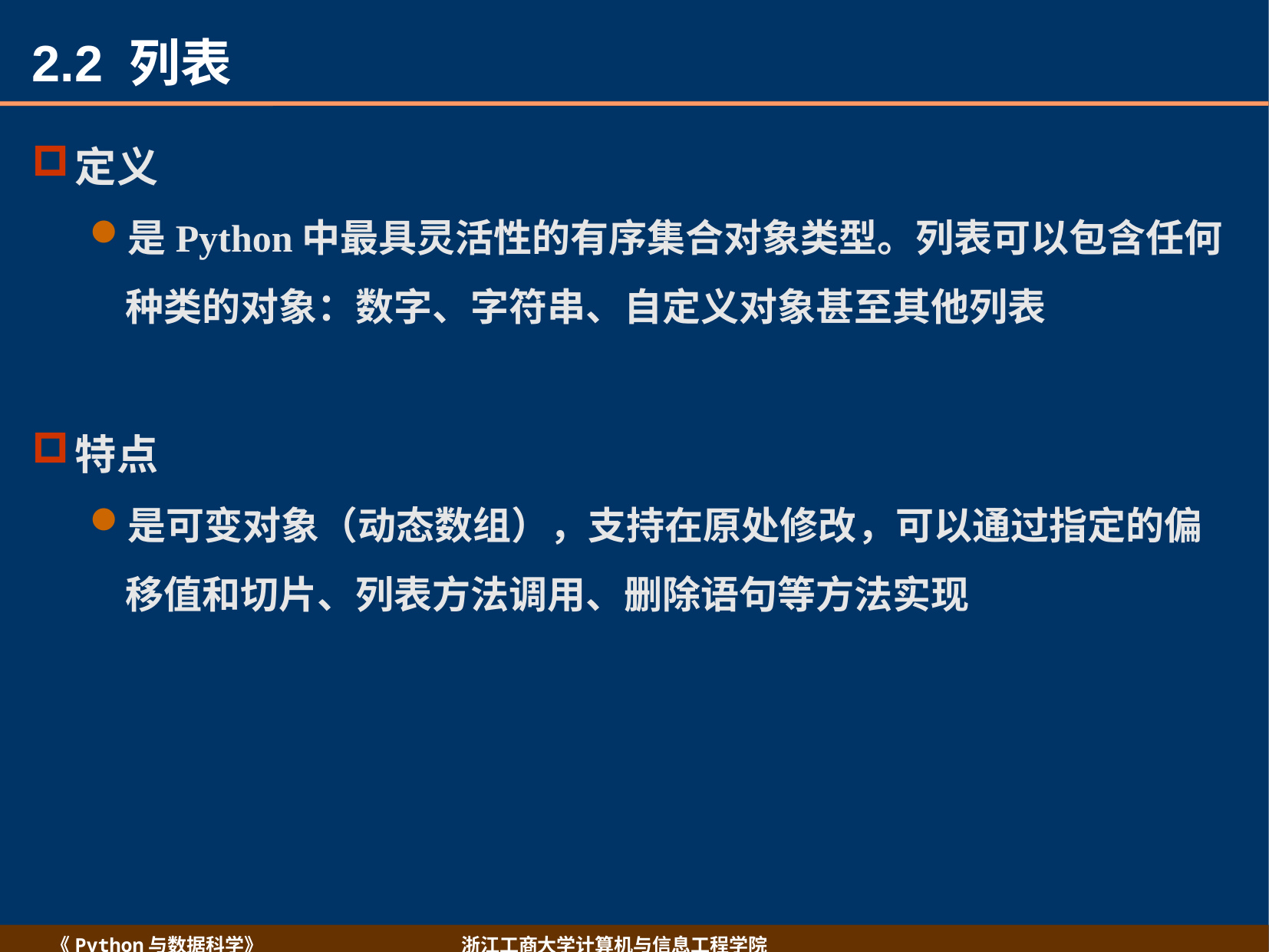

# 2.2 列表
定义
是Python中最具灵活性的有序集合对象类型。列表可以包含任何种类的对象：数字、字符串、自定义对象甚至其他列表

特点
是可变对象（动态数组），支持在原处修改，可以通过指定的偏移值和切片、列表方法调用、删除语句等方法实现